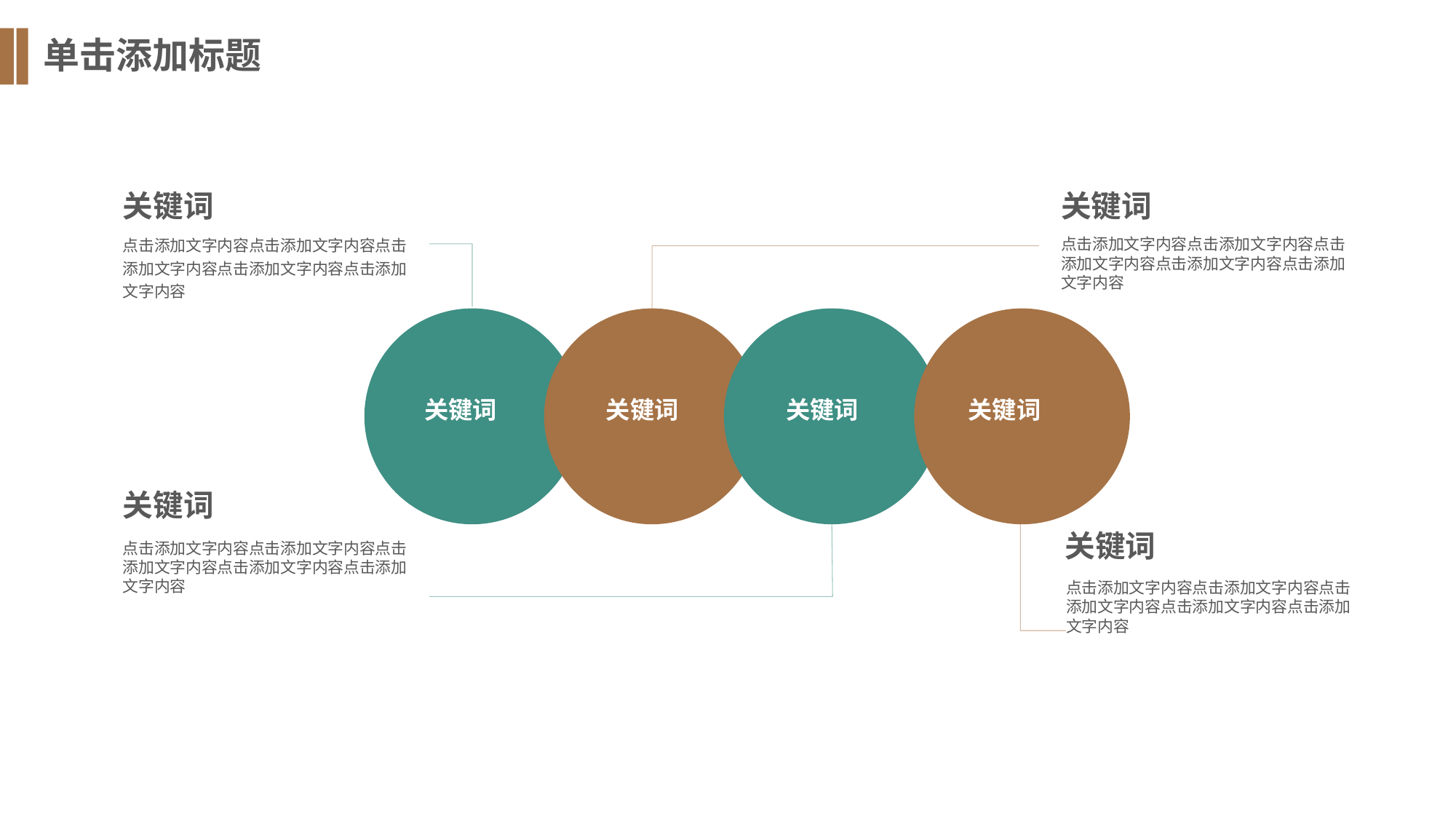

单击添加标题

关键词
关键词
点击添加文字内容点击添加文字内容点击添加文字内容点击添加文字内容点击添加文字内容
点击添加文字内容点击添加文字内容点击添加文字内容点击添加文字内容点击添加文字内容

关键词

关键词

关键词

关键词
关键词
关键词
点击添加文字内容点击添加文字内容点击添加文字内容点击添加文字内容点击添加文字内容
点击添加文字内容点击添加文字内容点击添加文字内容点击添加文字内容点击添加文字内容